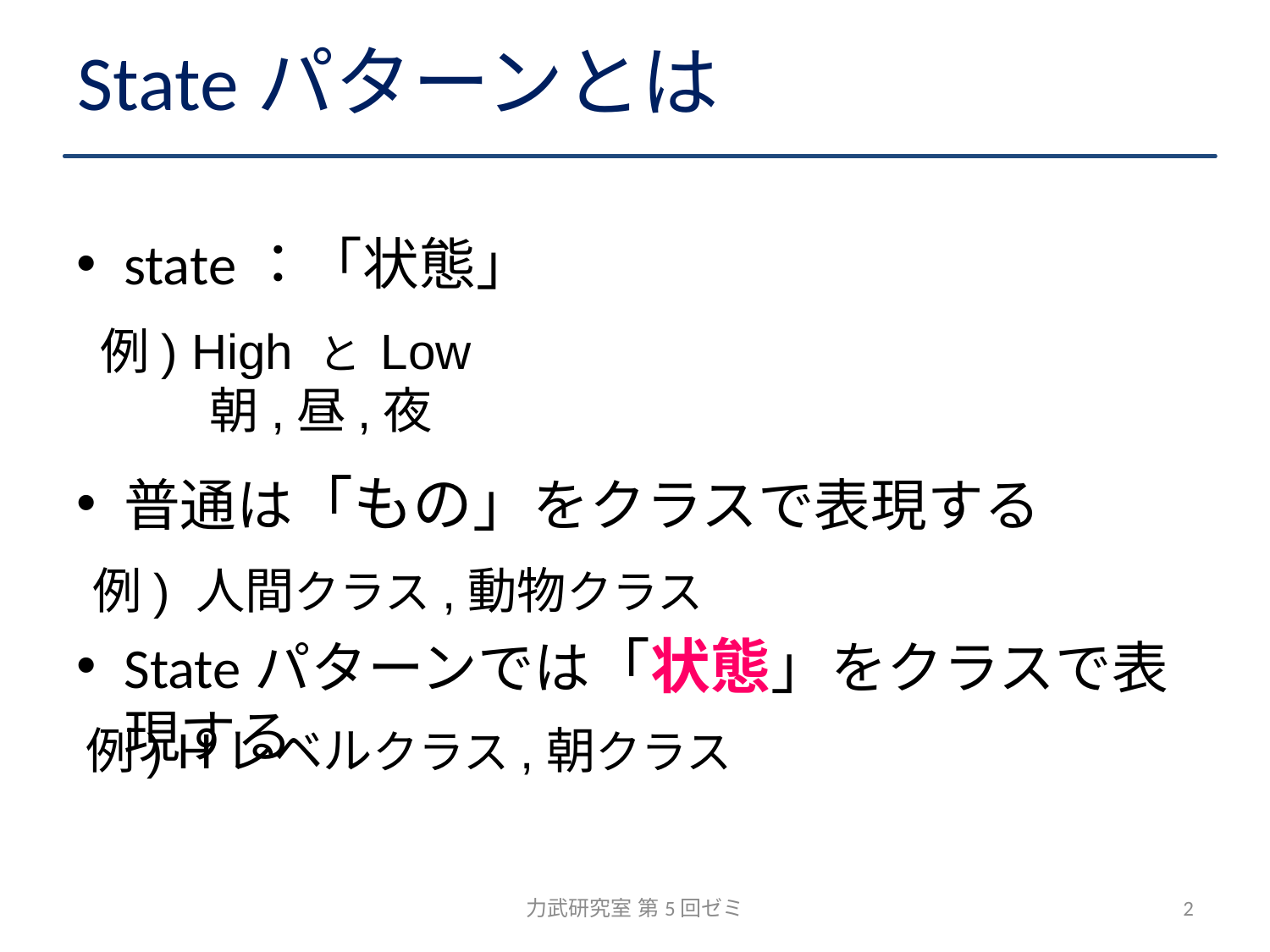

# Stateパターンとは
state：「状態」

普通は「もの」をクラスで表現する

Stateパターンでは「状態」をクラスで表現する
例) High と Low
　　 朝,昼,夜
例) 人間クラス,動物クラス
例) Hレベルクラス,朝クラス
力武研究室 第5回ゼミ
2